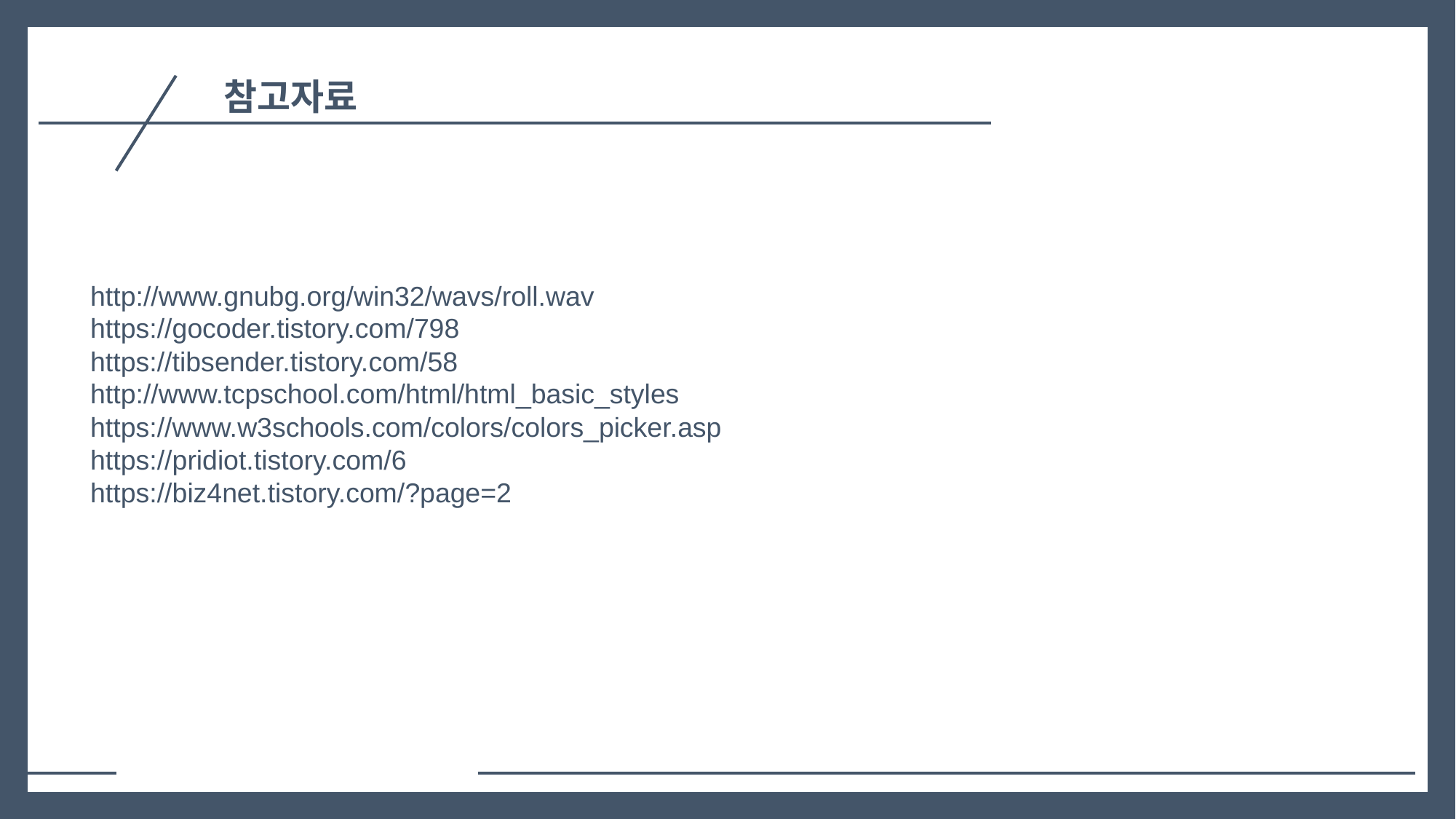

http://www.gnubg.org/win32/wavs/roll.wav
https://gocoder.tistory.com/798
https://tibsender.tistory.com/58
http://www.tcpschool.com/html/html_basic_styles
https://www.w3schools.com/colors/colors_picker.asp
https://pridiot.tistory.com/6
https://biz4net.tistory.com/?page=2

참고자료